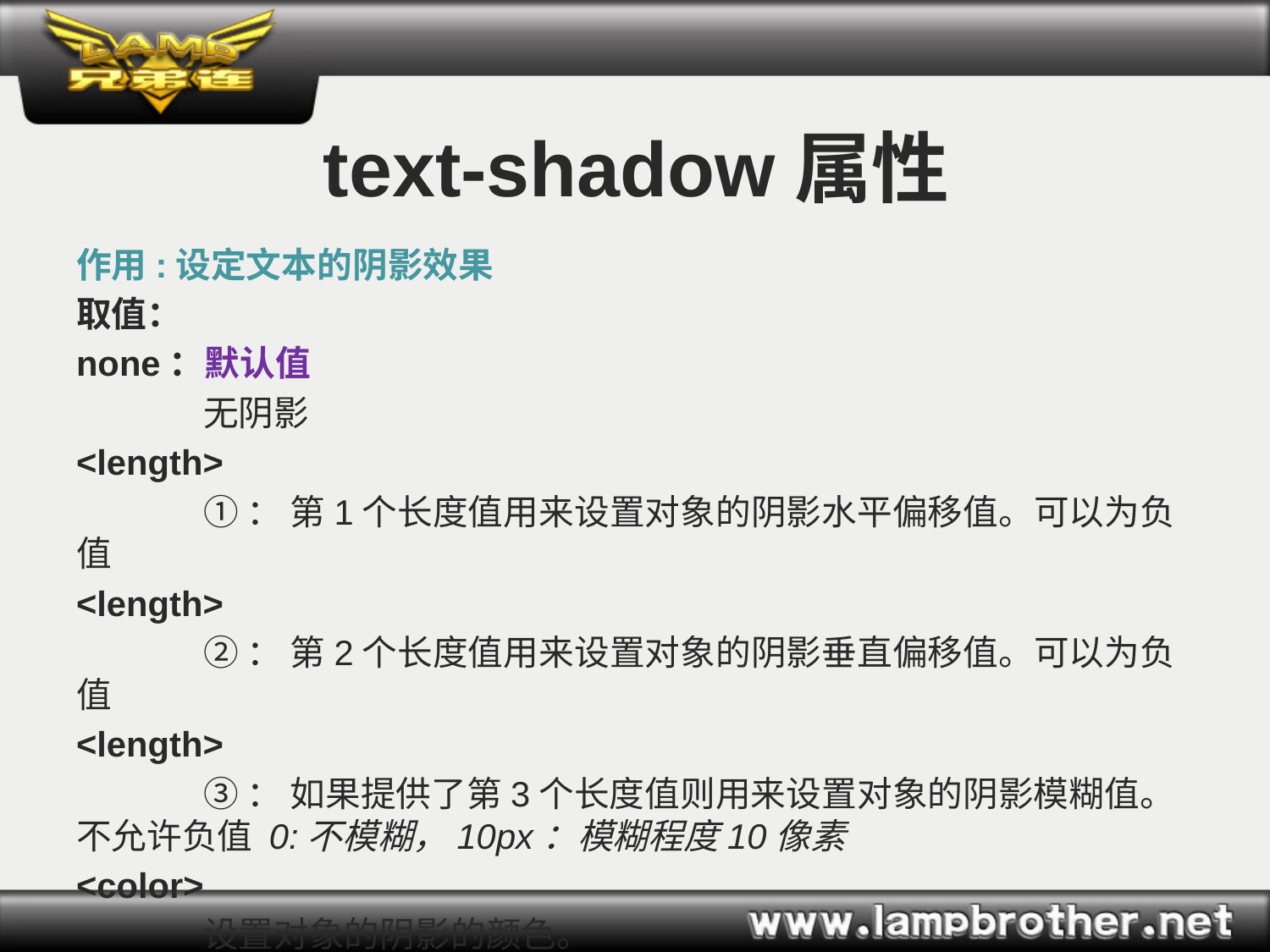

# text-shadow属性
作用:设定文本的阴影效果
取值：
none：默认值
	无阴影
<length>
	①： 第1个长度值用来设置对象的阴影水平偏移值。可以为负值
<length>
	②： 第2个长度值用来设置对象的阴影垂直偏移值。可以为负值
<length>
	③： 如果提供了第3个长度值则用来设置对象的阴影模糊值。不允许负值 0:不模糊，10px：模糊程度10像素
<color>
	设置对象的阴影的颜色。